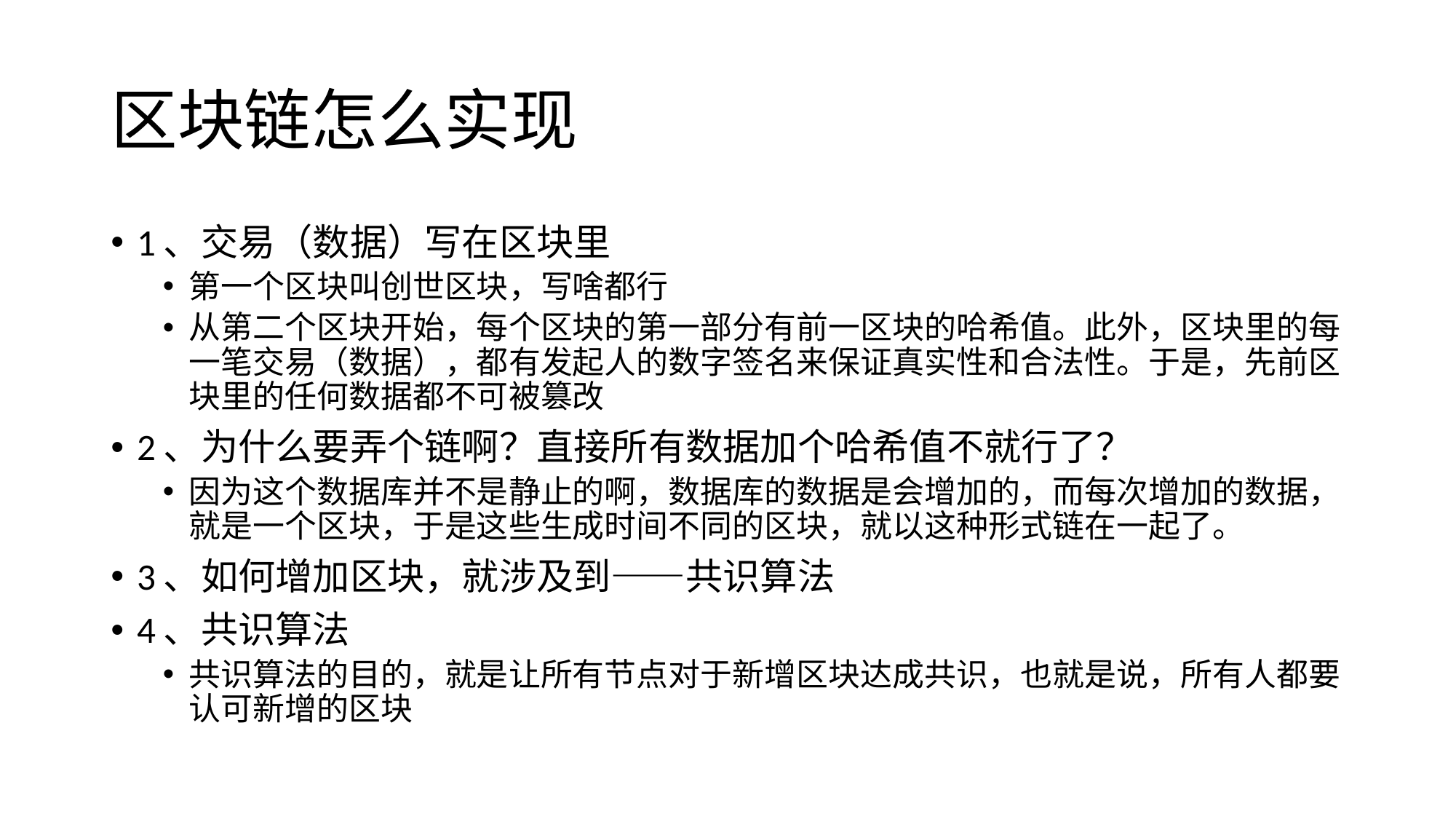

# 区块链怎么实现
1、交易（数据）写在区块里
第一个区块叫创世区块，写啥都行
从第二个区块开始，每个区块的第一部分有前一区块的哈希值。此外，区块里的每一笔交易（数据），都有发起人的数字签名来保证真实性和合法性。于是，先前区块里的任何数据都不可被篡改
2、为什么要弄个链啊？直接所有数据加个哈希值不就行了？
因为这个数据库并不是静止的啊，数据库的数据是会增加的，而每次增加的数据，就是一个区块，于是这些生成时间不同的区块，就以这种形式链在一起了。
3、如何增加区块，就涉及到——共识算法
4、共识算法
共识算法的目的，就是让所有节点对于新增区块达成共识，也就是说，所有人都要认可新增的区块